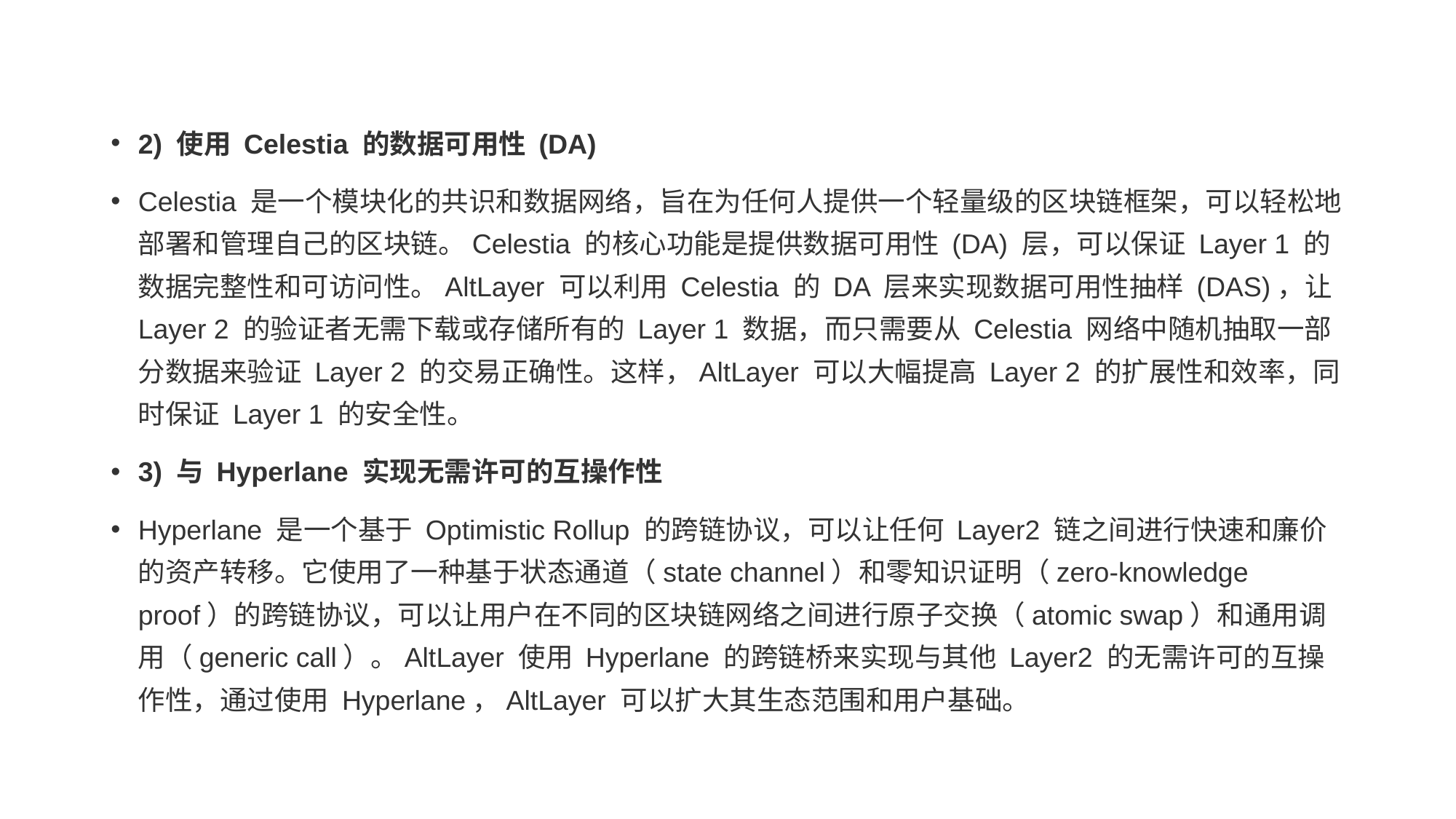

2) 使用 Celestia 的数据可用性 (DA)
Celestia 是一个模块化的共识和数据网络，旨在为任何人提供一个轻量级的区块链框架，可以轻松地部署和管理自己的区块链。Celestia 的核心功能是提供数据可用性 (DA) 层，可以保证 Layer 1 的数据完整性和可访问性。AltLayer 可以利用 Celestia 的 DA 层来实现数据可用性抽样 (DAS)，让 Layer 2 的验证者无需下载或存储所有的 Layer 1 数据，而只需要从 Celestia 网络中随机抽取一部分数据来验证 Layer 2 的交易正确性。这样，AltLayer 可以大幅提高 Layer 2 的扩展性和效率，同时保证 Layer 1 的安全性。
3) 与 Hyperlane 实现无需许可的互操作性
Hyperlane 是一个基于 Optimistic Rollup 的跨链协议，可以让任何 Layer2 链之间进行快速和廉价的资产转移。它使用了一种基于状态通道（state channel）和零知识证明（zero-knowledge proof）的跨链协议，可以让用户在不同的区块链网络之间进行原子交换（atomic swap）和通用调用（generic call）。AltLayer 使用 Hyperlane 的跨链桥来实现与其他 Layer2 的无需许可的互操作性，通过使用 Hyperlane，AltLayer 可以扩大其生态范围和用户基础。